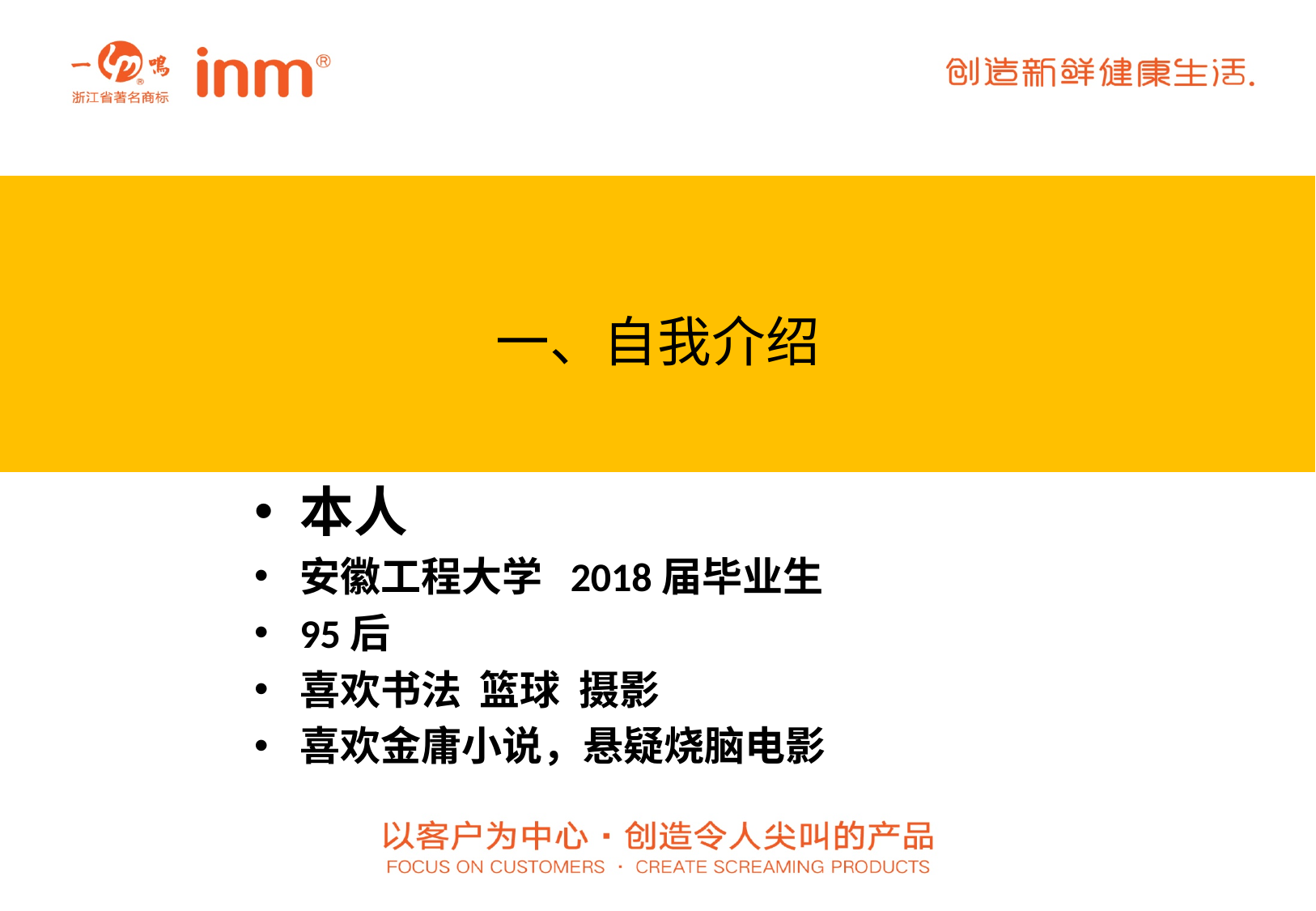

一、自我介绍

本人
安徽工程大学  2018届毕业生
95后
喜欢书法  篮球  摄影
喜欢金庸小说，悬疑烧脑电影